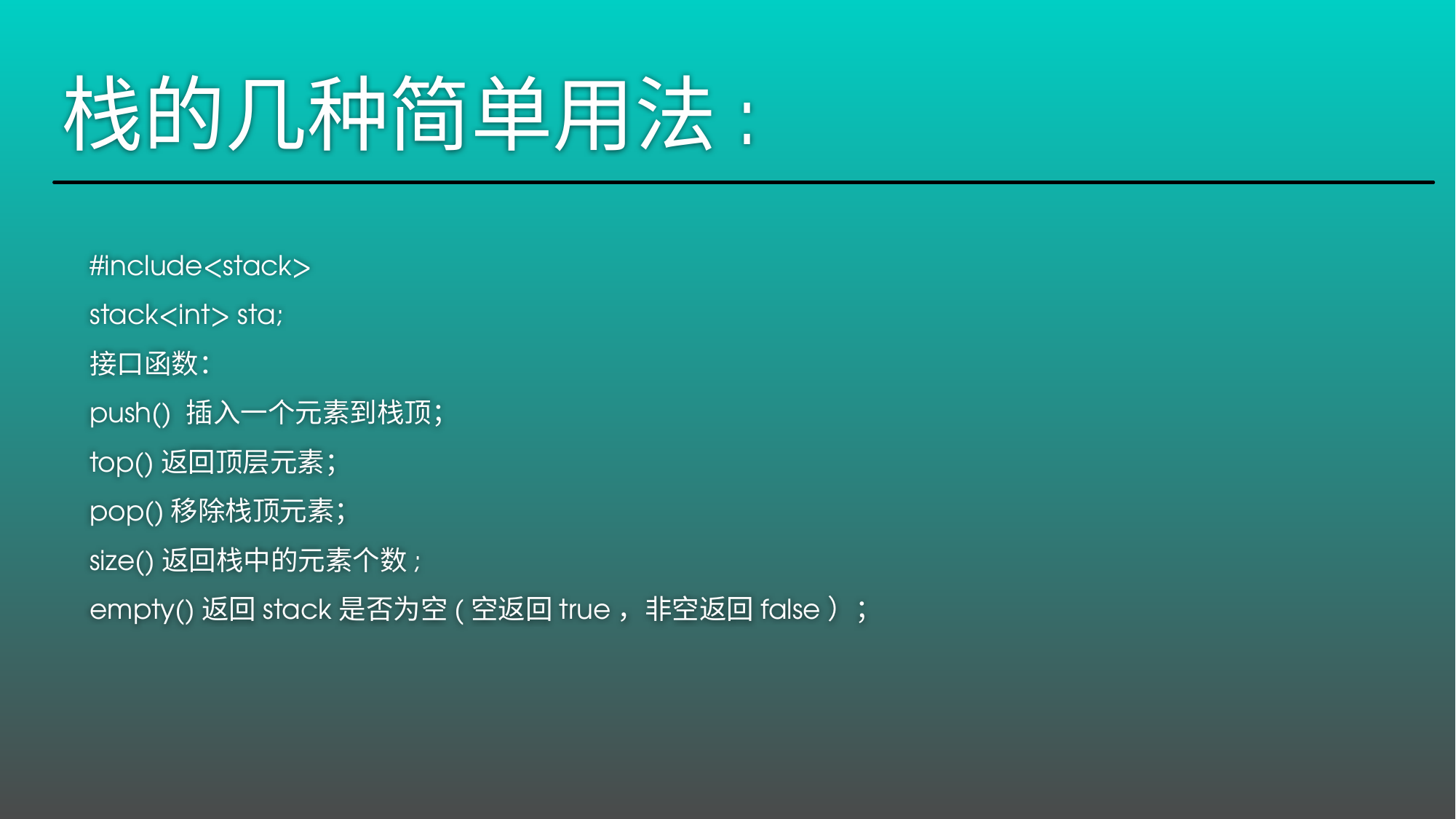

# 栈的几种简单用法:
#include<stack>
stack<int> sta;
接口函数：
push() 插入一个元素到栈顶；
top()返回顶层元素；
pop()移除栈顶元素；
size()返回栈中的元素个数;
empty()返回stack是否为空(空返回true，非空返回false）；